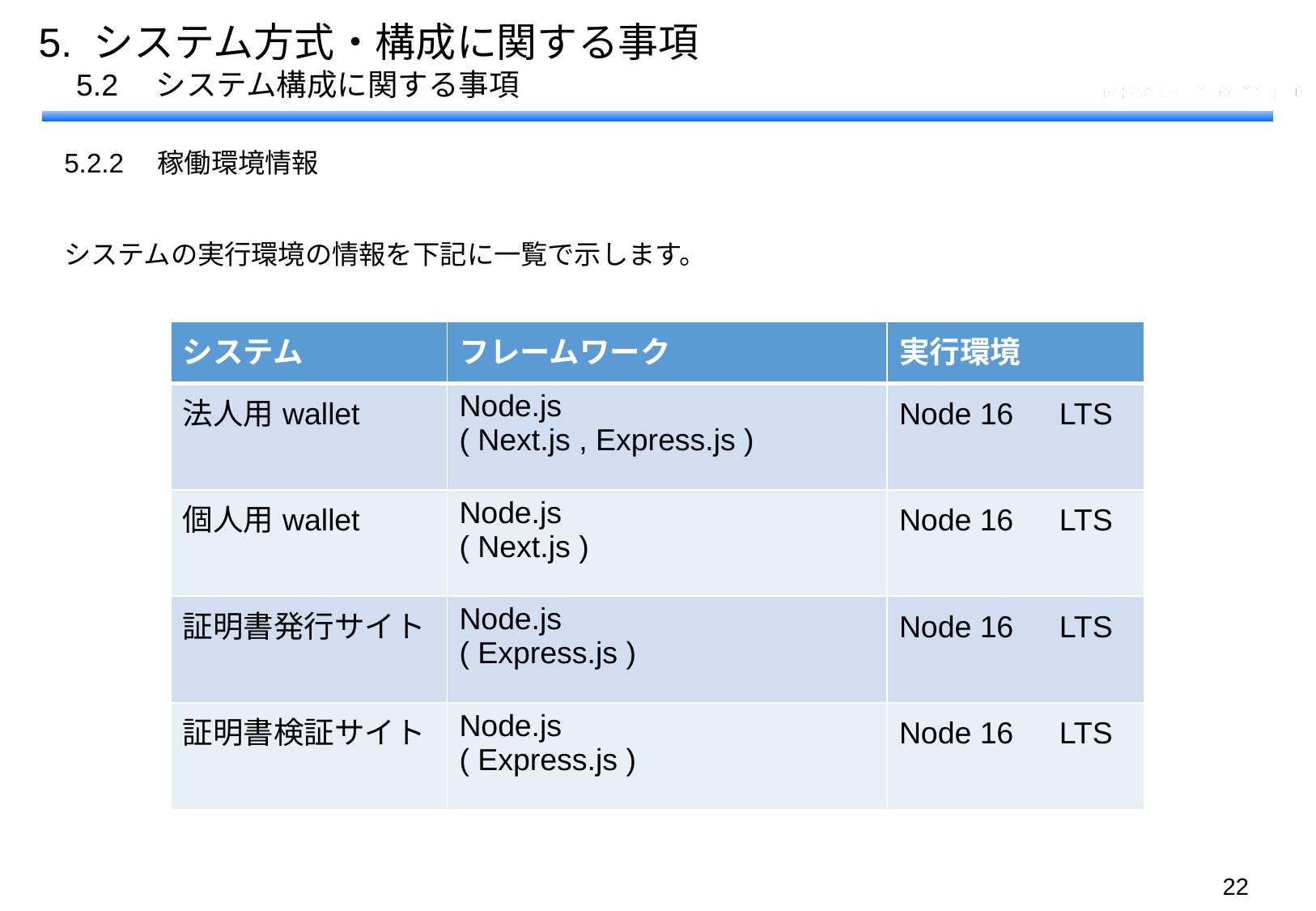

5. システム方式・構成に関する事項
　5.2　システム構成に関する事項
5.2.2　稼働環境情報

システムの実行環境の情報を下記に一覧で示します。
| システム | フレームワーク | 実行環境 |
| --- | --- | --- |
| 法人用wallet | Node.js ( Next.js , Express.js ) | Node 16　LTS |
| 個人用wallet | Node.js ( Next.js ) | Node 16　LTS |
| 証明書発行サイト | Node.js ( Express.js ) | Node 16　LTS |
| 証明書検証サイト | Node.js ( Express.js ) | Node 16　LTS |
22